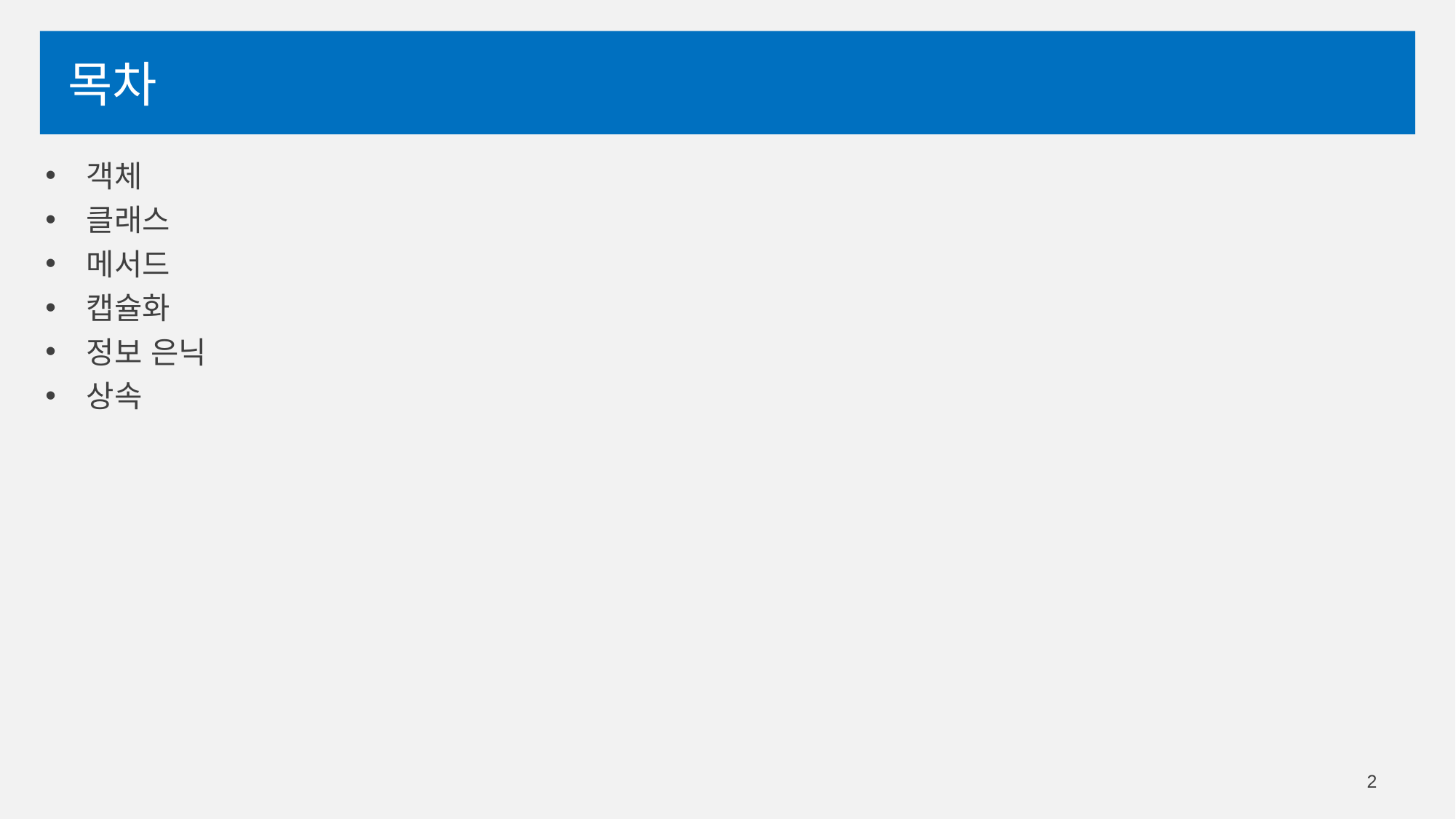

# 목차
객체
클래스
메서드
캡슐화
정보 은닉
상속
2